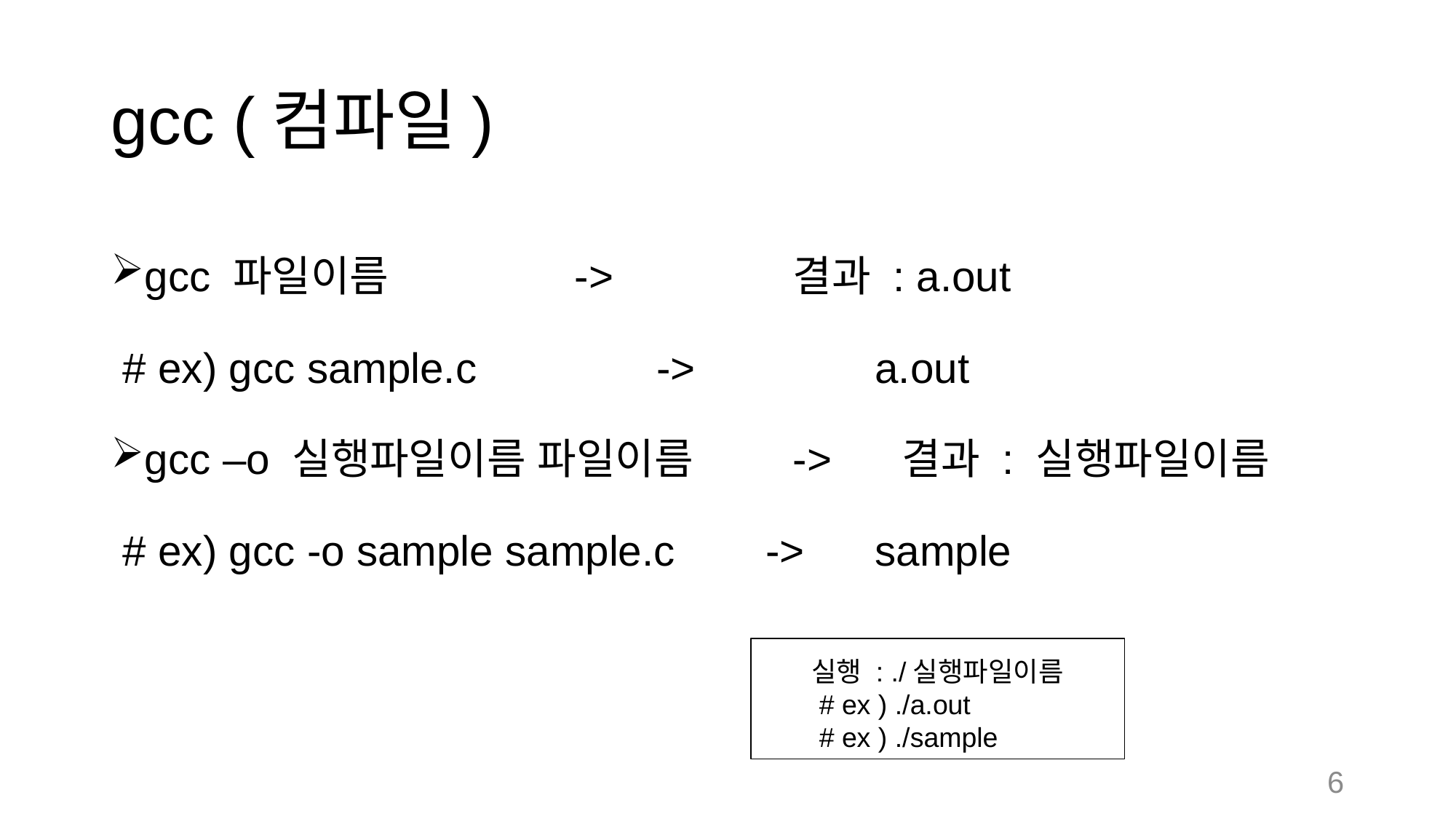

# gcc (컴파일)
gcc 파일이름		->		결과 : a.out
 # ex) gcc sample.c		->		a.out
gcc –o 실행파일이름 파일이름	->	결과 : 실행파일이름
 # ex) gcc -o sample sample.c	->	sample

실행 : ./실행파일이름
 # ex ) ./a.out
 # ex ) ./sample
6